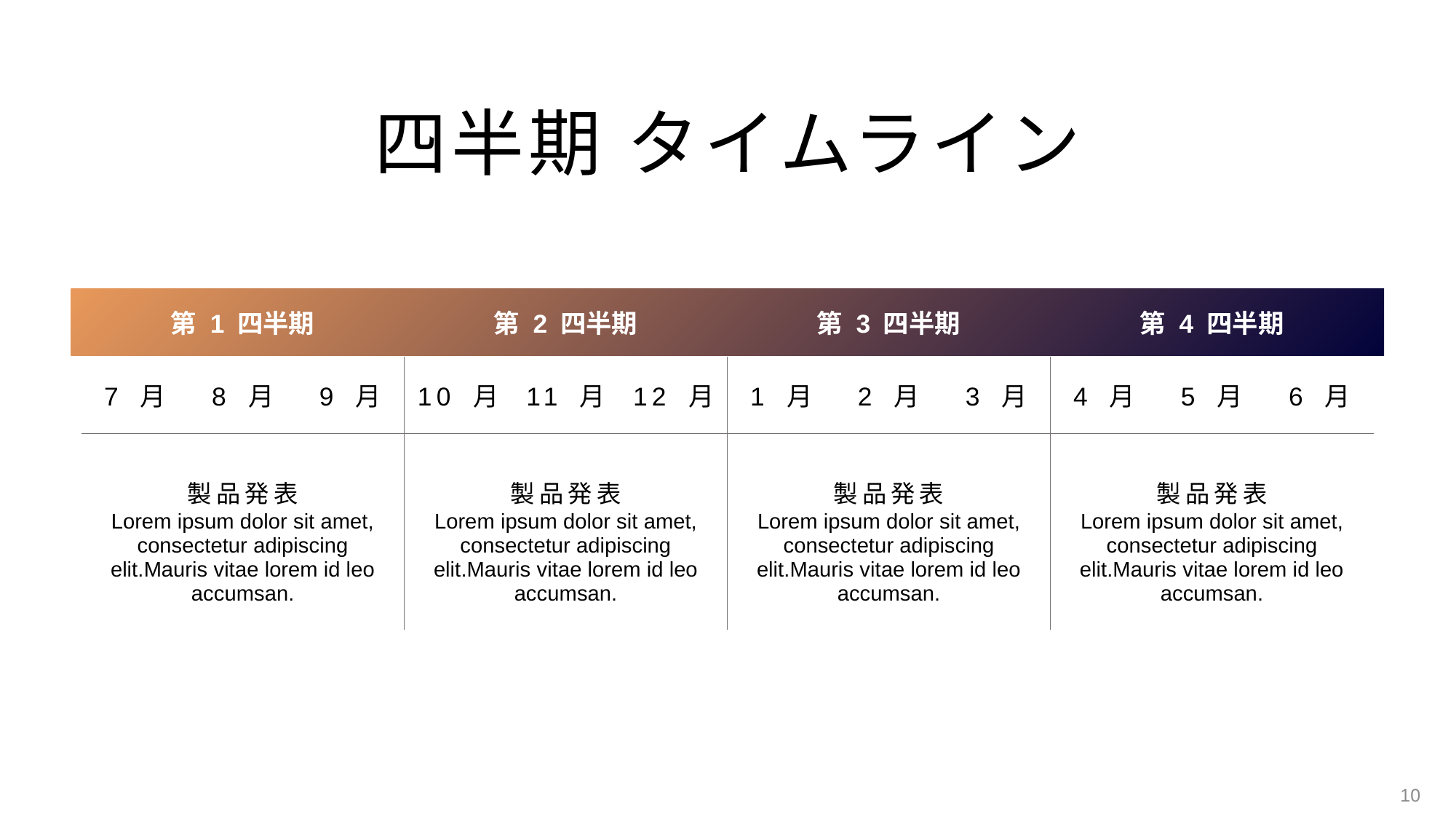

# 四半期 タイムライン
| 第 1 四半期 |  |  | 第 2 四半期 |  |  | 第 3 四半期 |  |  | 第 4 四半期 |  |  |
| --- | --- | --- | --- | --- | --- | --- | --- | --- | --- | --- | --- |
| 7 月 | 8 月 | 9 月 | 10 月 | 11 月 | 12 月 | 1 月 | 2 月 | 3 月 | 4 月 | 5 月 | 6 月 |
| 製品発表 Lorem ipsum dolor sit amet, consectetur adipiscing elit.Mauris vitae lorem id leo accumsan. |  |  | 製品発表 Lorem ipsum dolor sit amet, consectetur adipiscing elit.Mauris vitae lorem id leo accumsan. |  |  | 製品発表 Lorem ipsum dolor sit amet, consectetur adipiscing elit.Mauris vitae lorem id leo accumsan. |  |  | 製品発表 Lorem ipsum dolor sit amet, consectetur adipiscing elit.Mauris vitae lorem id leo accumsan. |  |  |

10